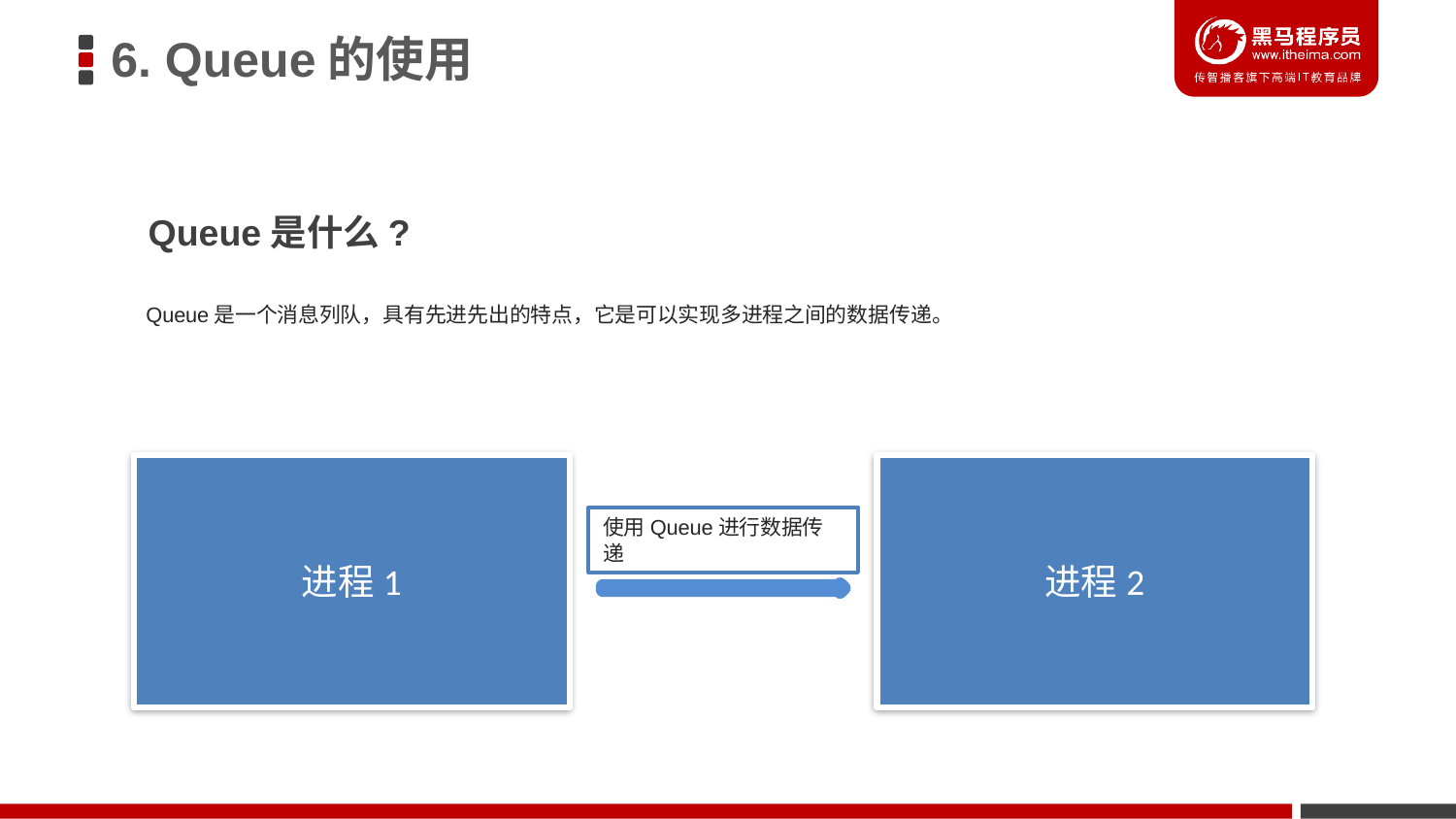

6. Queue的使用
Queue是什么?
Queue是一个消息列队，具有先进先出的特点，它是可以实现多进程之间的数据传递。
进程1
进程2
使用Queue进行数据传递